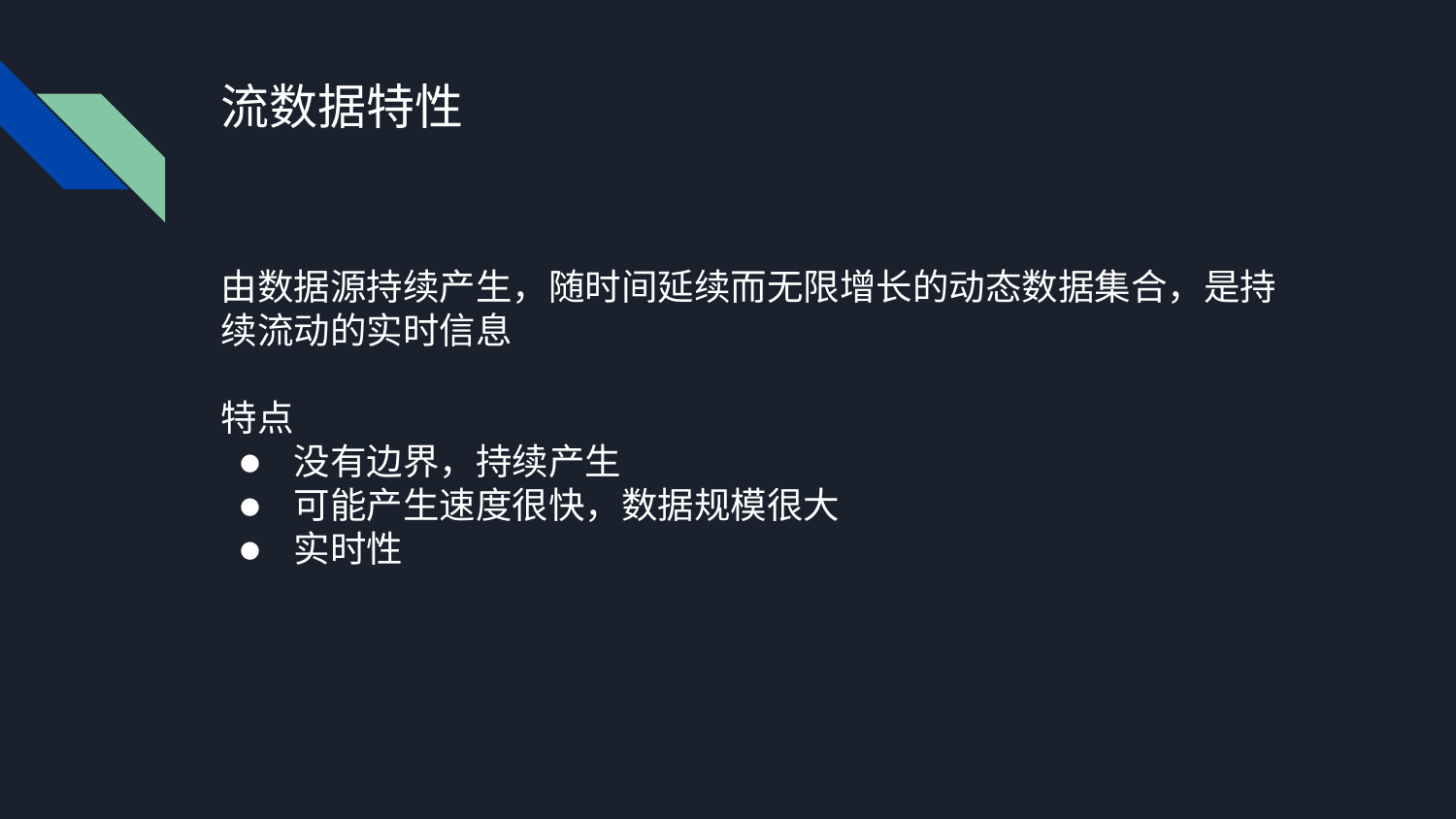

# 流数据特性
由数据源持续产生，随时间延续而无限增长的动态数据集合，是持续流动的实时信息

特点
没有边界，持续产生
可能产生速度很快，数据规模很大
实时性